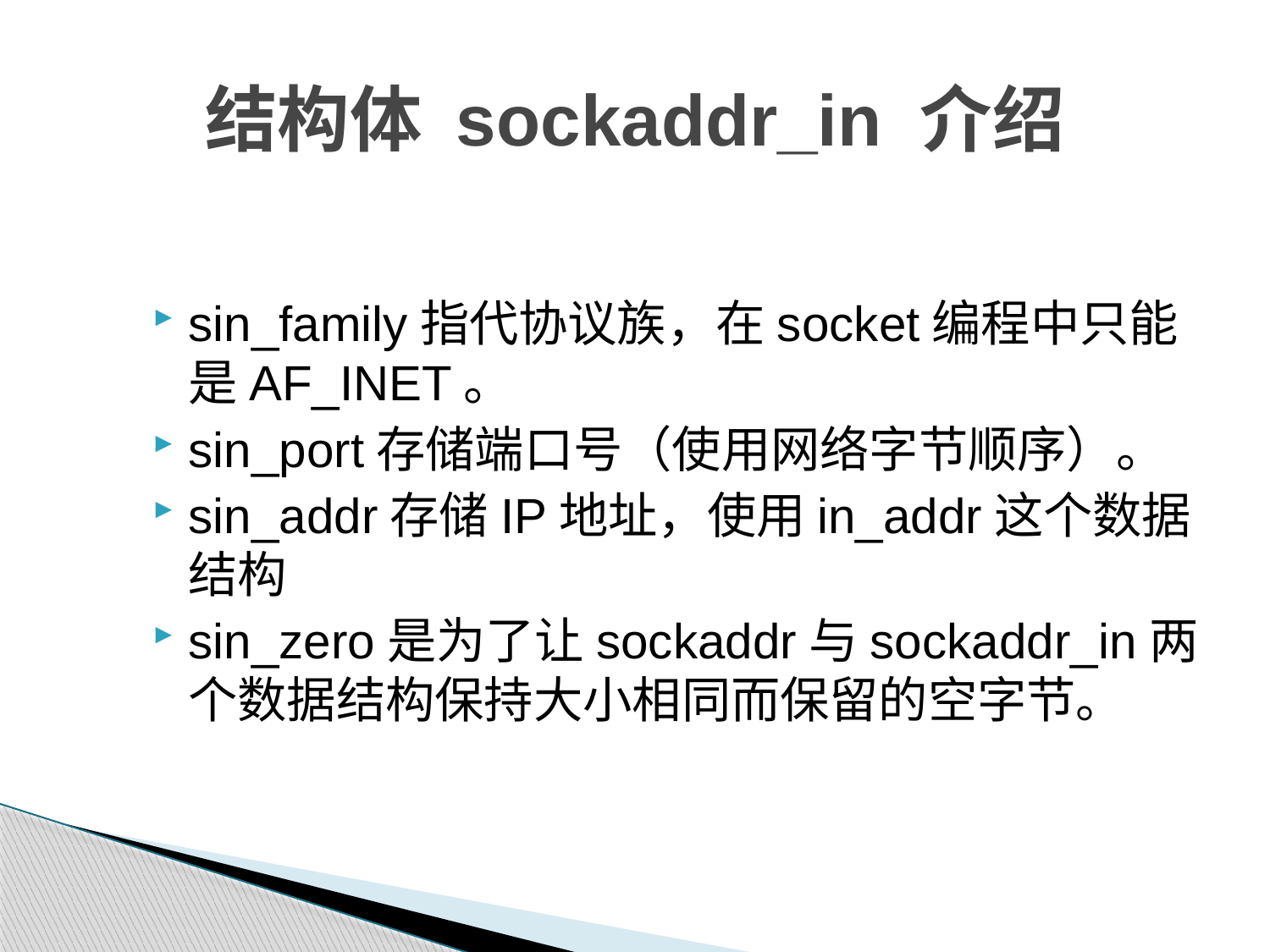

# 结构体 sockaddr_in 介绍
sin_family指代协议族，在socket编程中只能是AF_INET。
sin_port存储端口号（使用网络字节顺序）。
sin_addr存储IP地址，使用in_addr这个数据结构
sin_zero是为了让sockaddr与sockaddr_in两个数据结构保持大小相同而保留的空字节。